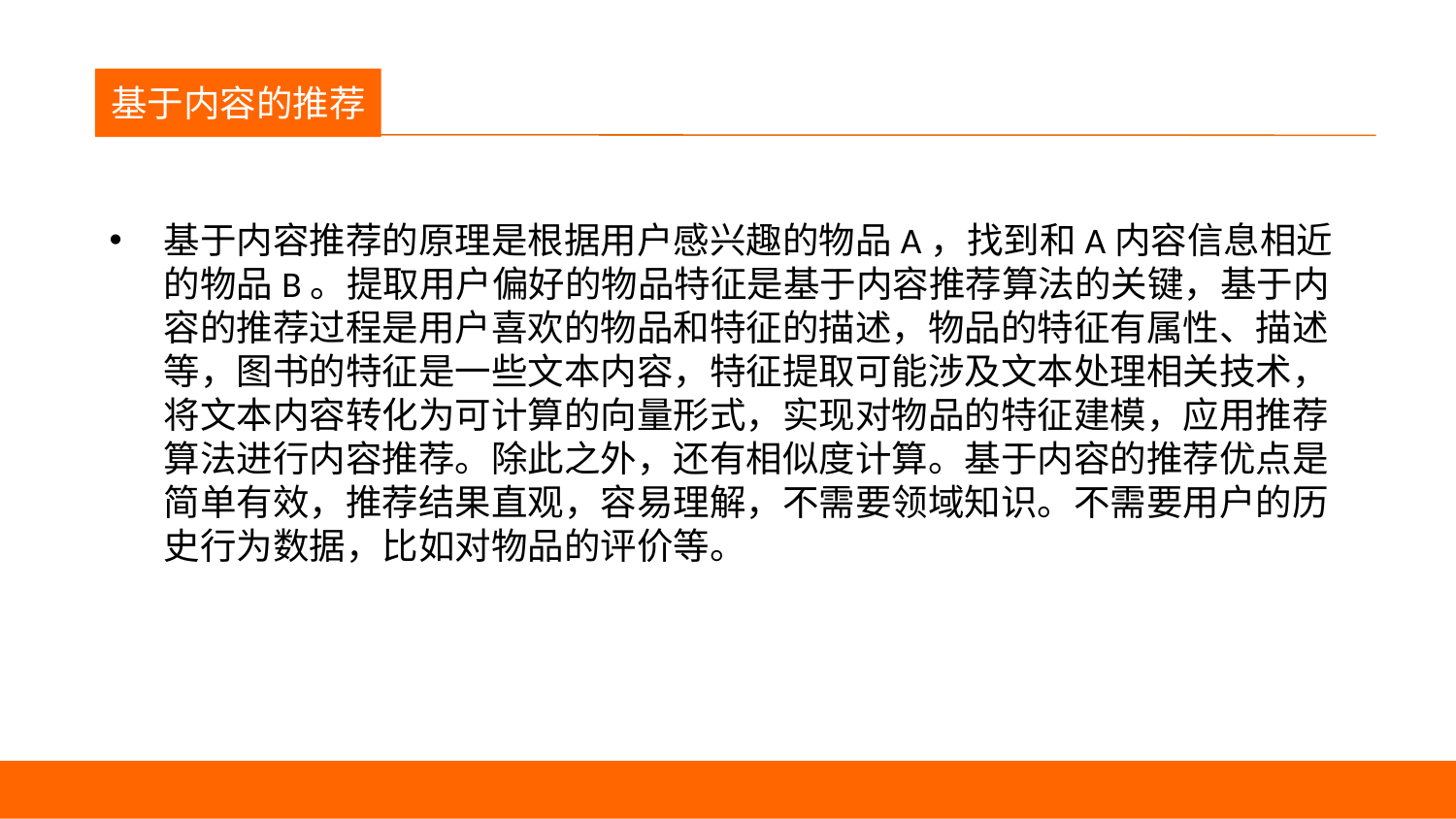

议程
基于内容的推荐

基于内容推荐的原理是根据用户感兴趣的物品A，找到和A内容信息相近的物品B。提取用户偏好的物品特征是基于内容推荐算法的关键，基于内容的推荐过程是用户喜欢的物品和特征的描述，物品的特征有属性、描述等，图书的特征是一些文本内容，特征提取可能涉及文本处理相关技术，将文本内容转化为可计算的向量形式，实现对物品的特征建模，应用推荐算法进行内容推荐。除此之外，还有相似度计算。基于内容的推荐优点是简单有效，推荐结果直观，容易理解，不需要领域知识。不需要用户的历史行为数据，比如对物品的评价等。